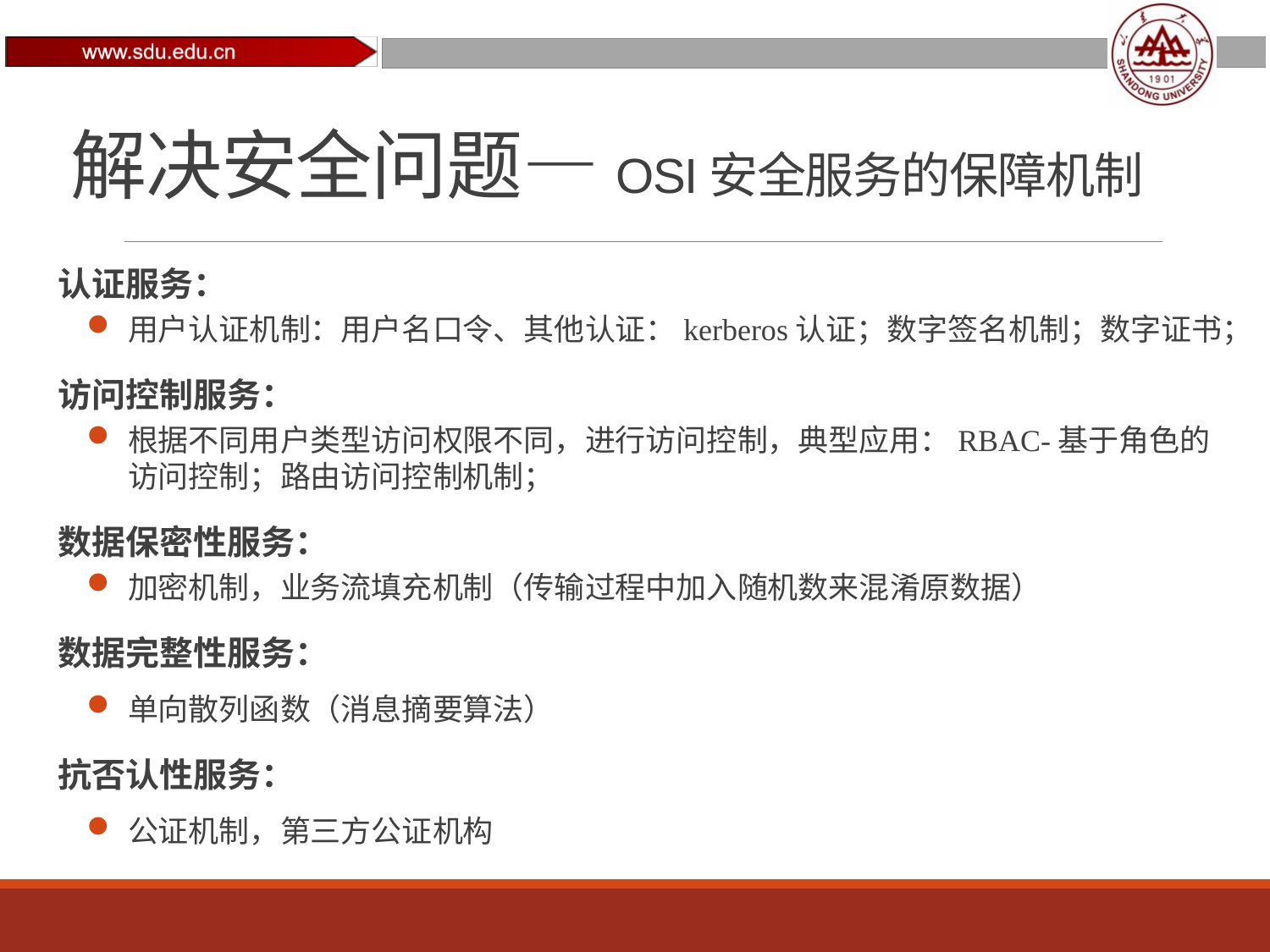

# 解决安全问题—OSI安全服务的保障机制
认证服务：
用户认证机制：用户名口令、其他认证：kerberos认证；数字签名机制；数字证书；
访问控制服务：
根据不同用户类型访问权限不同，进行访问控制，典型应用：RBAC-基于角色的访问控制；路由访问控制机制；
数据保密性服务：
加密机制，业务流填充机制（传输过程中加入随机数来混淆原数据）
数据完整性服务：
单向散列函数（消息摘要算法）
抗否认性服务：
公证机制，第三方公证机构